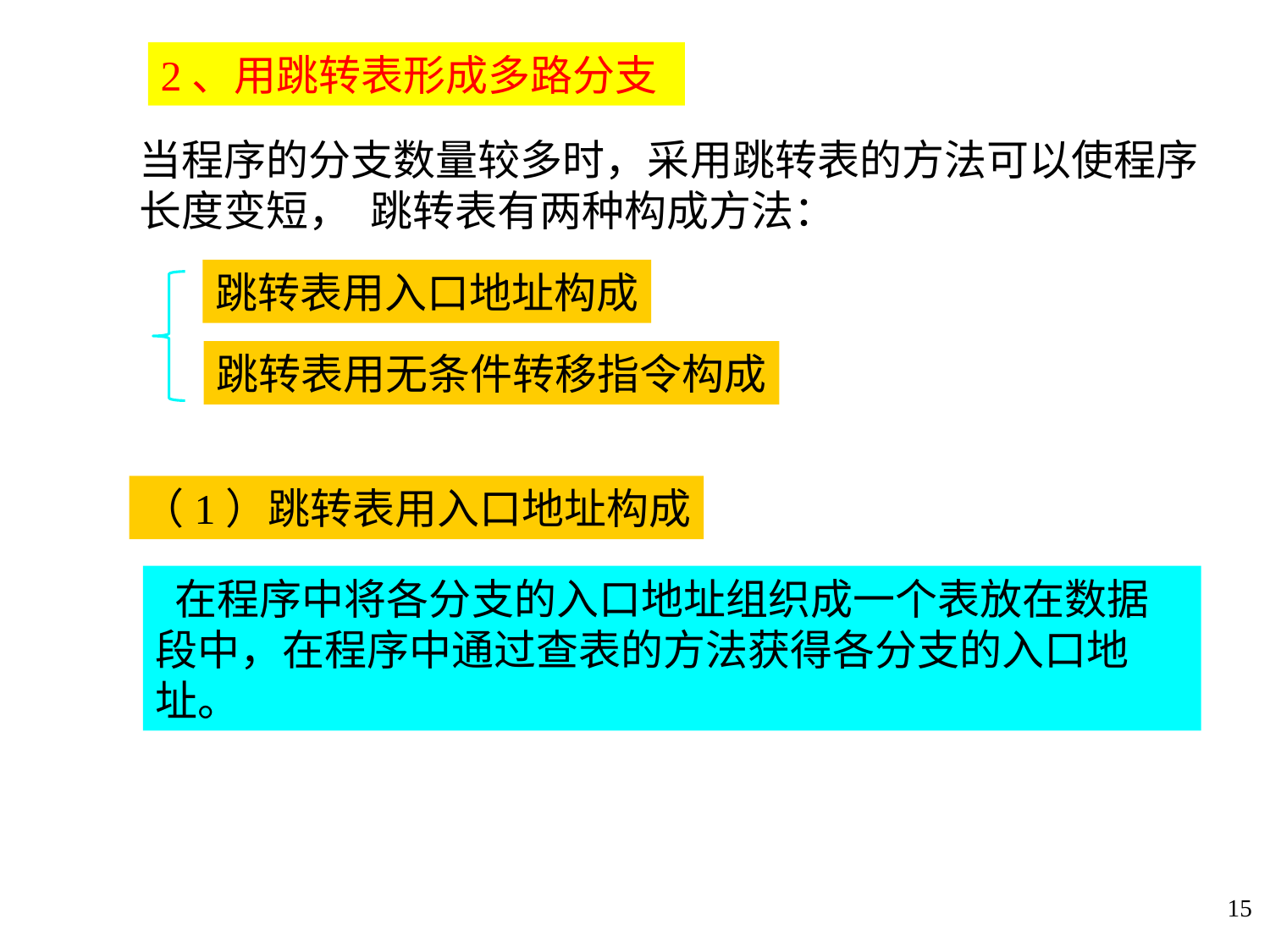

2、用跳转表形成多路分支
当程序的分支数量较多时，采用跳转表的方法可以使程序长度变短，  跳转表有两种构成方法：
跳转表用入口地址构成

跳转表用无条件转移指令构成
（1）跳转表用入口地址构成
 在程序中将各分支的入口地址组织成一个表放在数据段中，在程序中通过查表的方法获得各分支的入口地址。
15